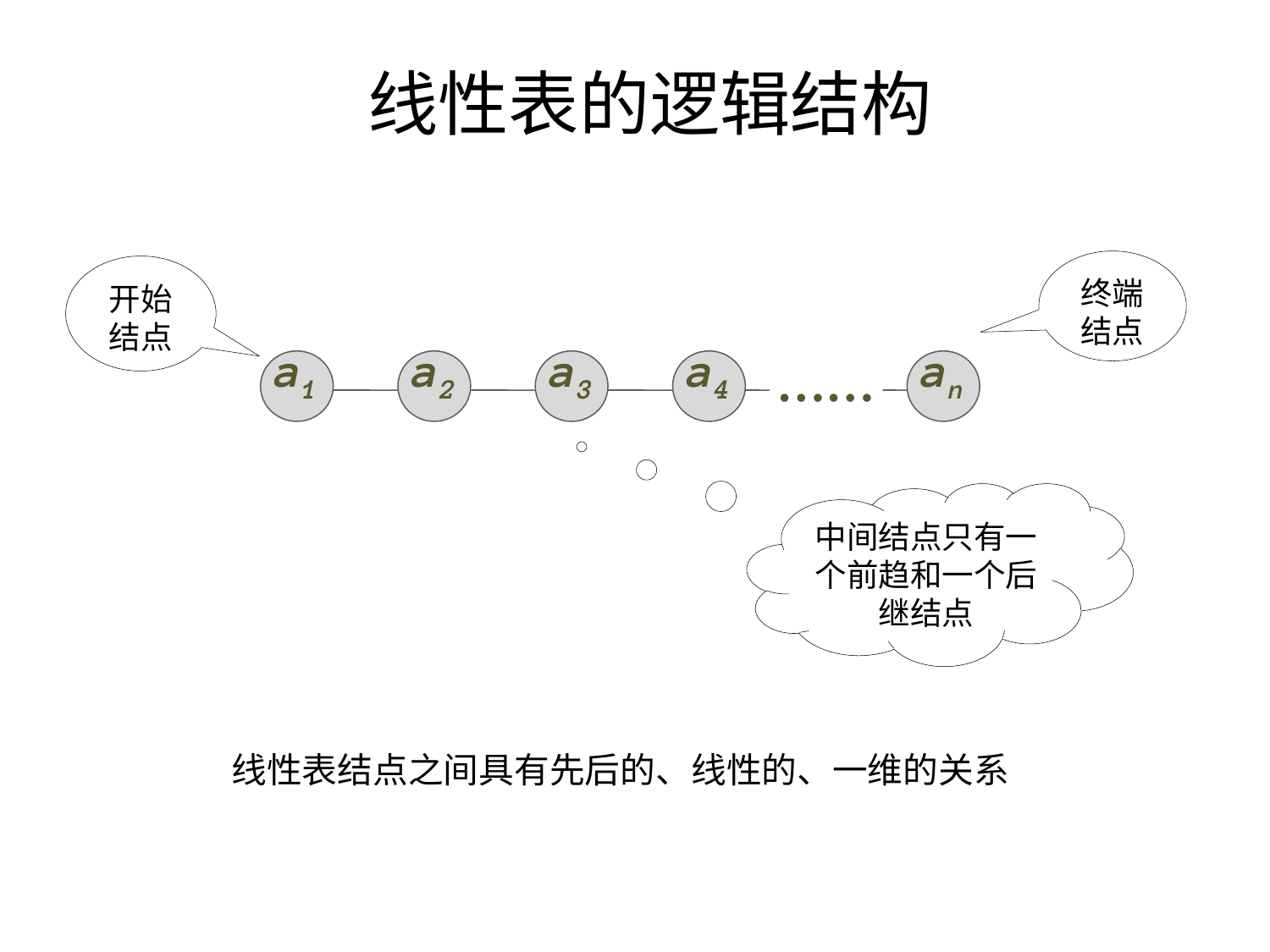

# 线性表的逻辑结构
终端结点
开始结点
a1
a2
a3
a4
an
……

中间结点只有一个前趋和一个后继结点
线性表结点之间具有先后的、线性的、一维的关系
11